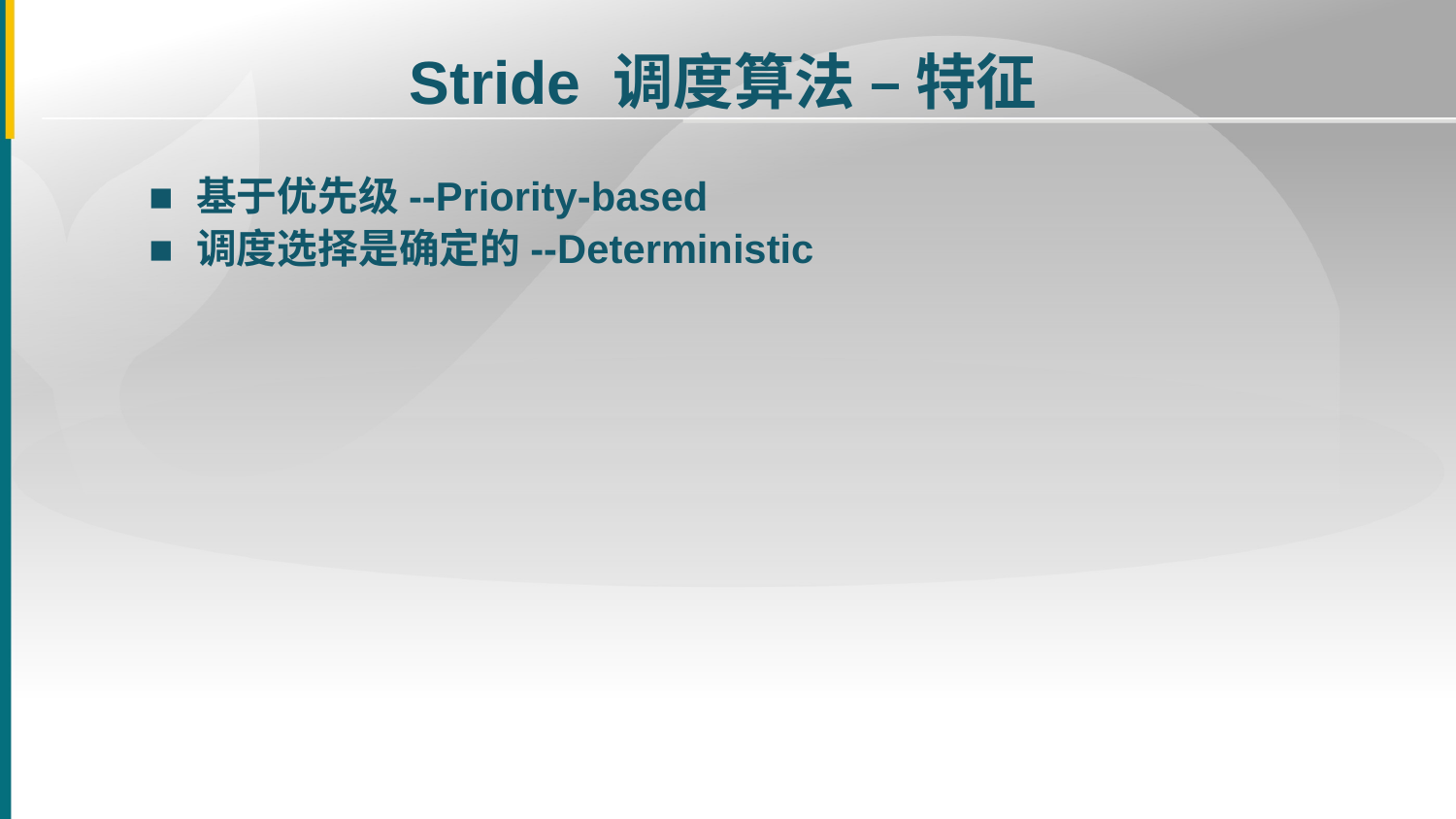

Stride 调度算法 – 特征
■
基于优先级--Priority-based
■
调度选择是确定的--Deterministic